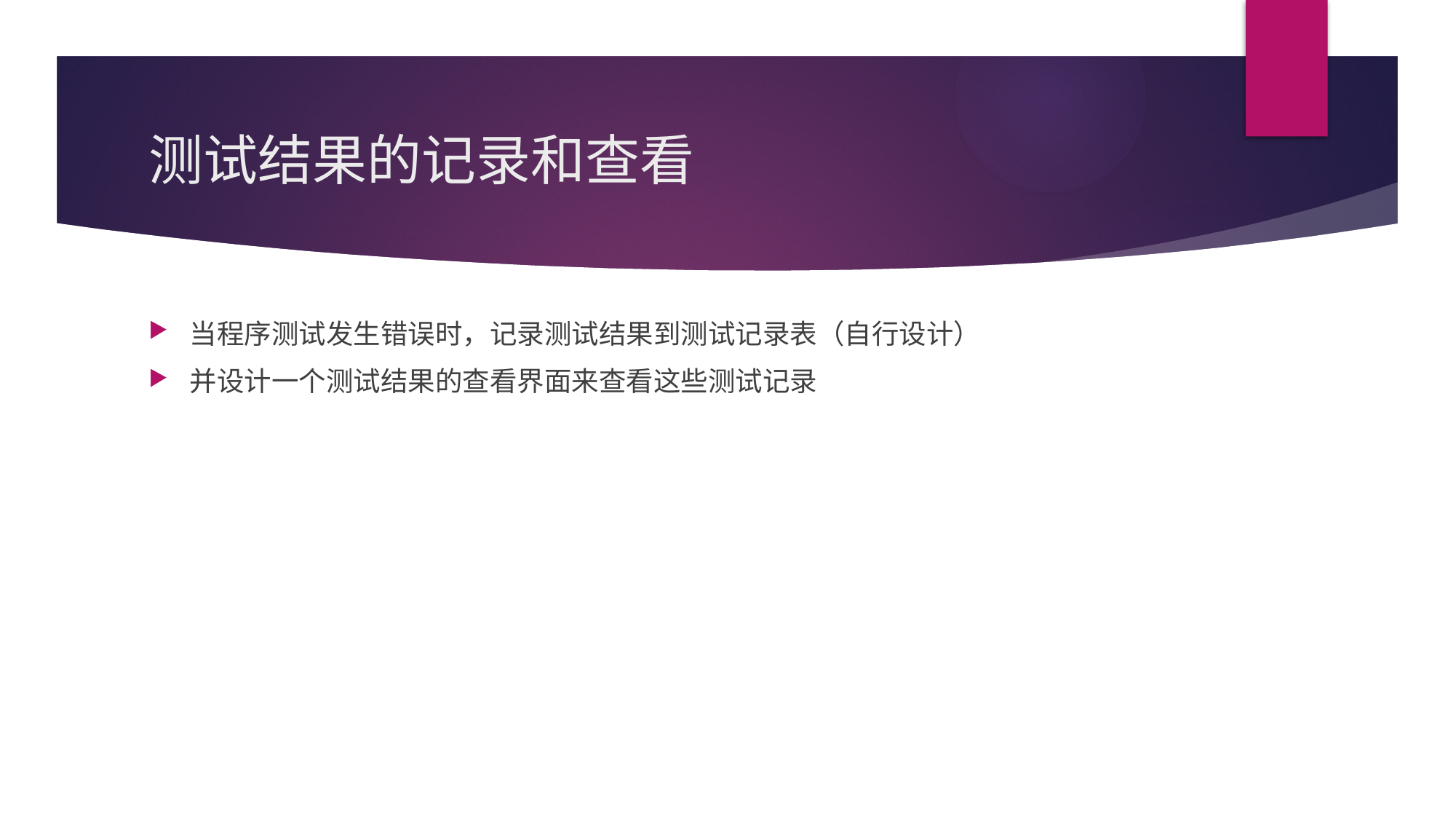

# 测试结果的记录和查看
当程序测试发生错误时，记录测试结果到测试记录表（自行设计）
并设计一个测试结果的查看界面来查看这些测试记录